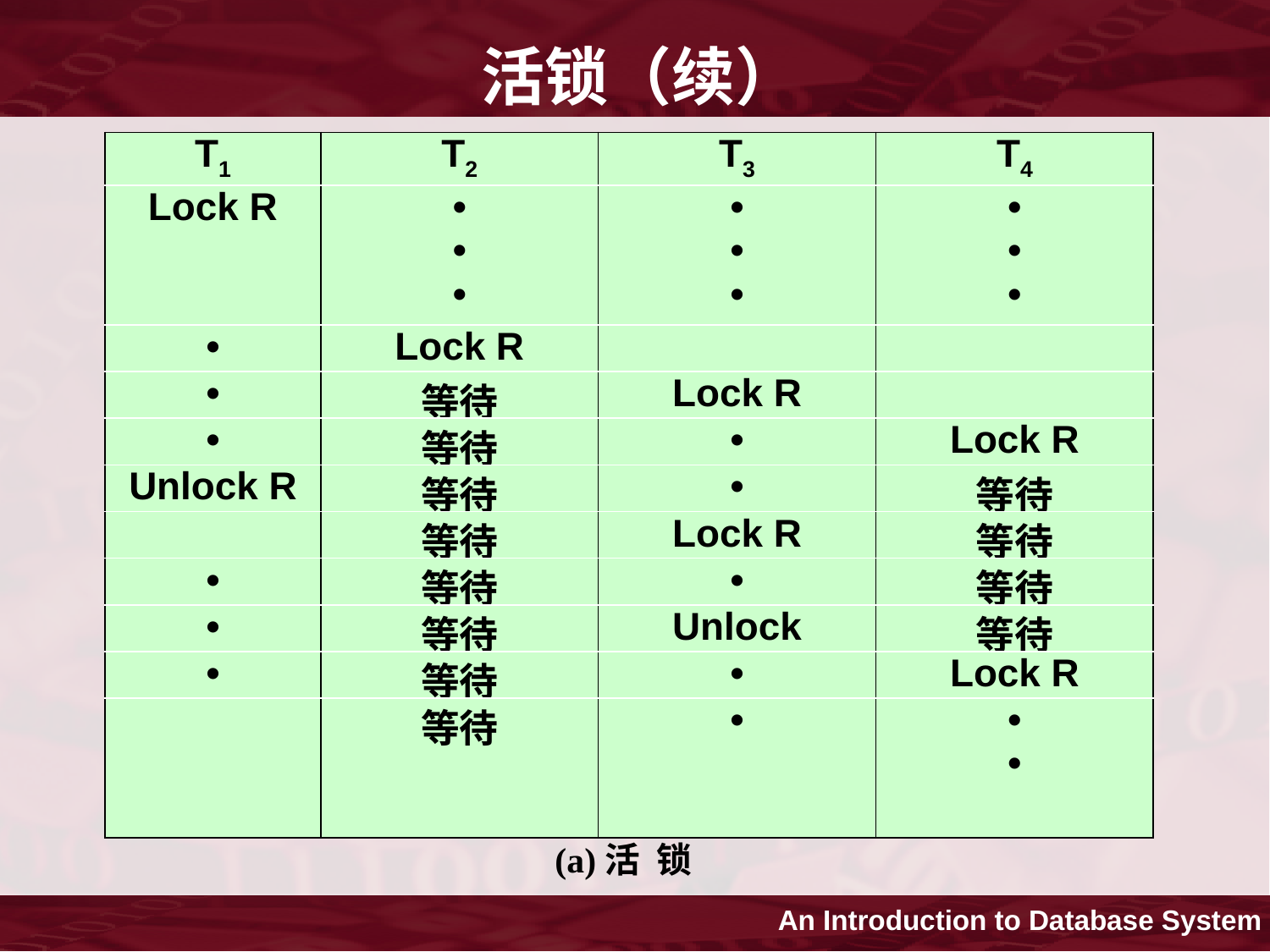

# 活锁（续）
| T1 | T2 | T3 | T4 |
| --- | --- | --- | --- |
| Lock R | • • • | • • • | • • • |
| • | Lock R |  |  |
| • | 等待 | Lock R |  |
| • | 等待 | • | Lock R |
| Unlock R | 等待 | • | 等待 |
|  | 等待 | Lock R | 等待 |
| • | 等待 | • | 等待 |
| • | 等待 | Unlock | 等待 |
| • | 等待 | • | Lock R |
|  | 等待 | • | • • |
(a)活  锁